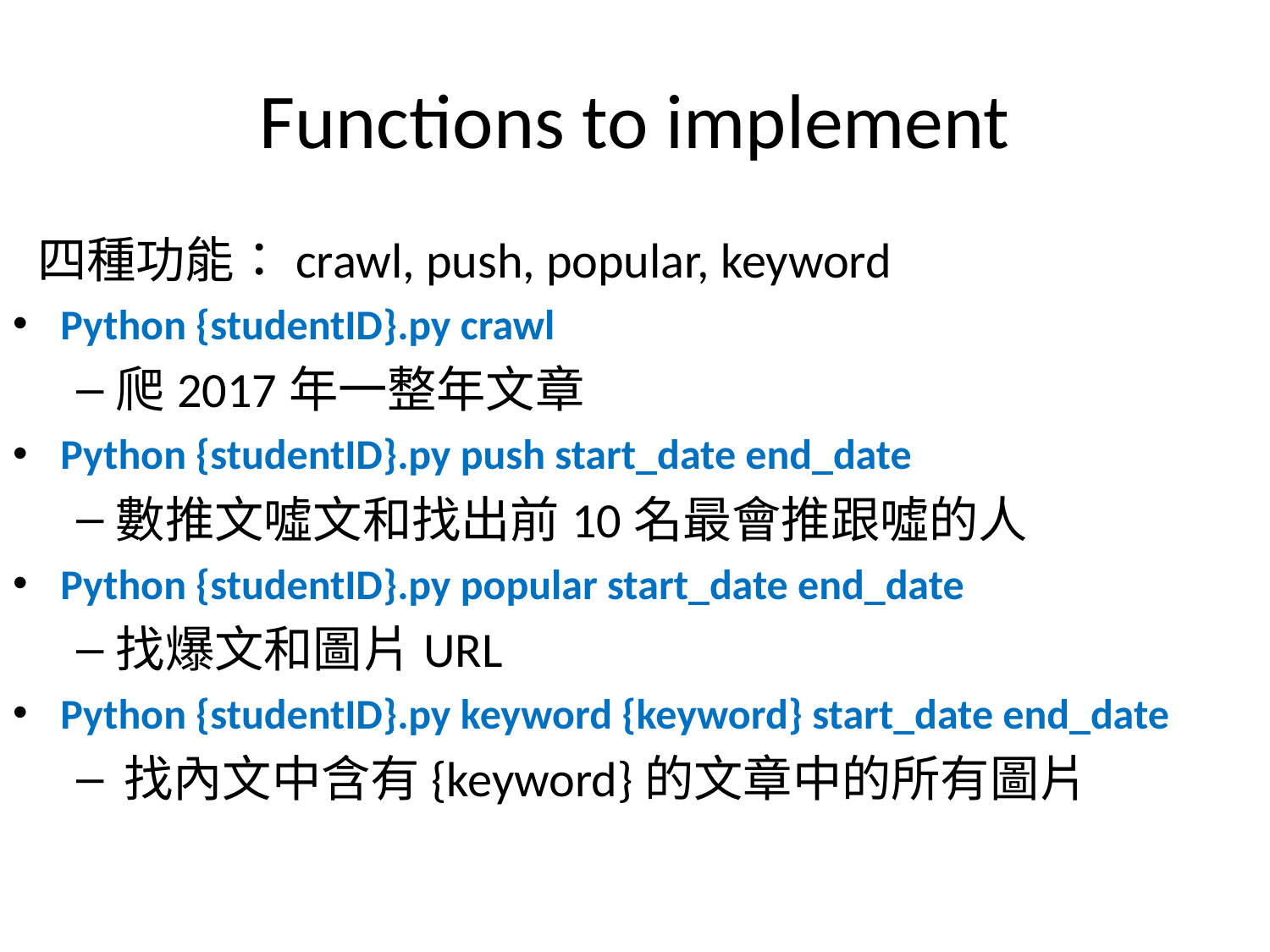

# Functions to implement
四種功能：crawl, push, popular, keyword
Python {studentID}.py crawl
爬2017年一整年文章
Python {studentID}.py push start_date end_date
數推文噓文和找出前10名最會推跟噓的人
Python {studentID}.py popular start_date end_date
找爆文和圖片URL
Python {studentID}.py keyword {keyword} start_date end_date
找內文中含有{keyword}的文章中的所有圖片